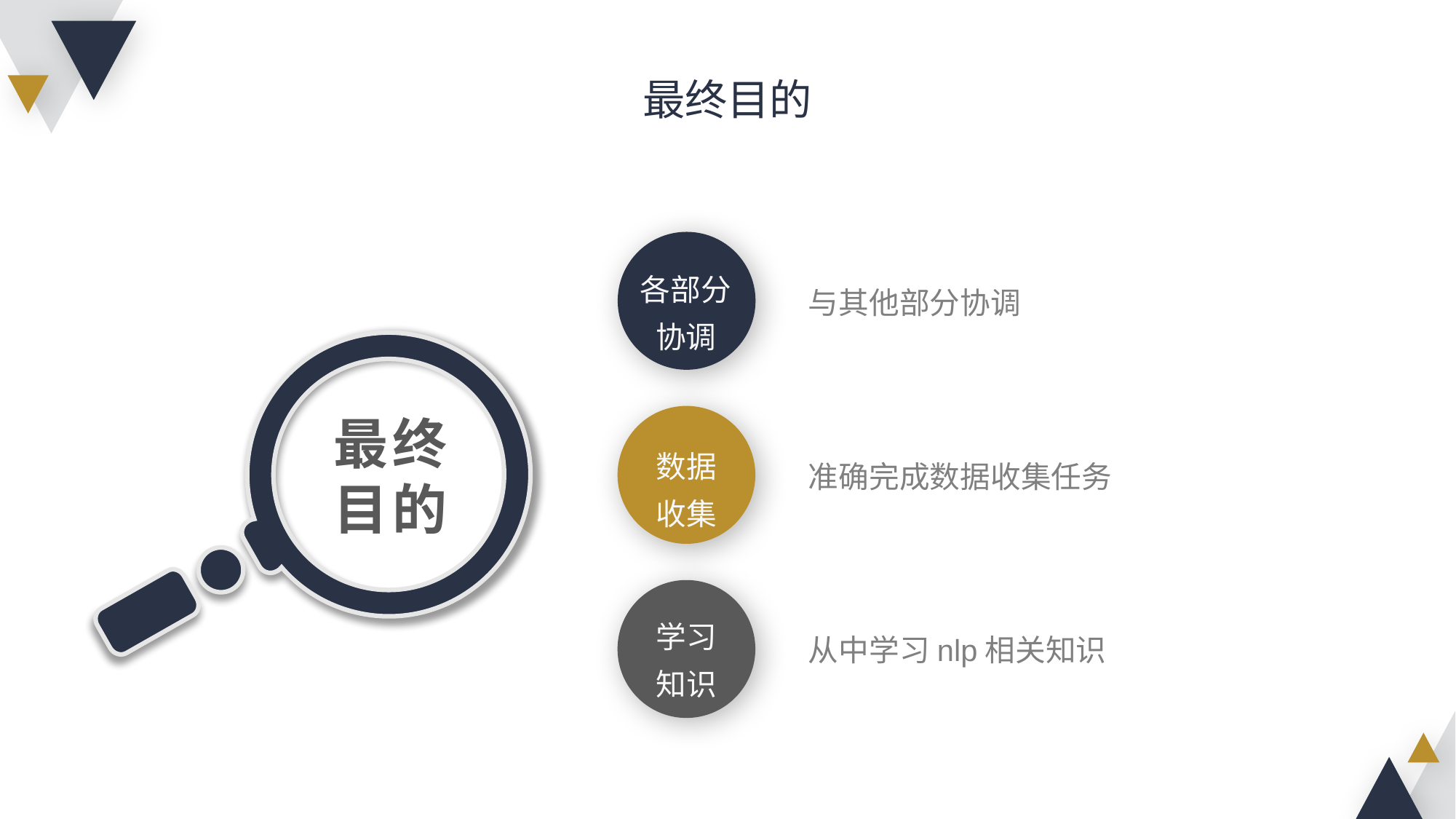

最终目的

各部分协调
与其他部分协调

最终
目的

数据
收集
准确完成数据收集任务

学习
知识
从中学习nlp相关知识